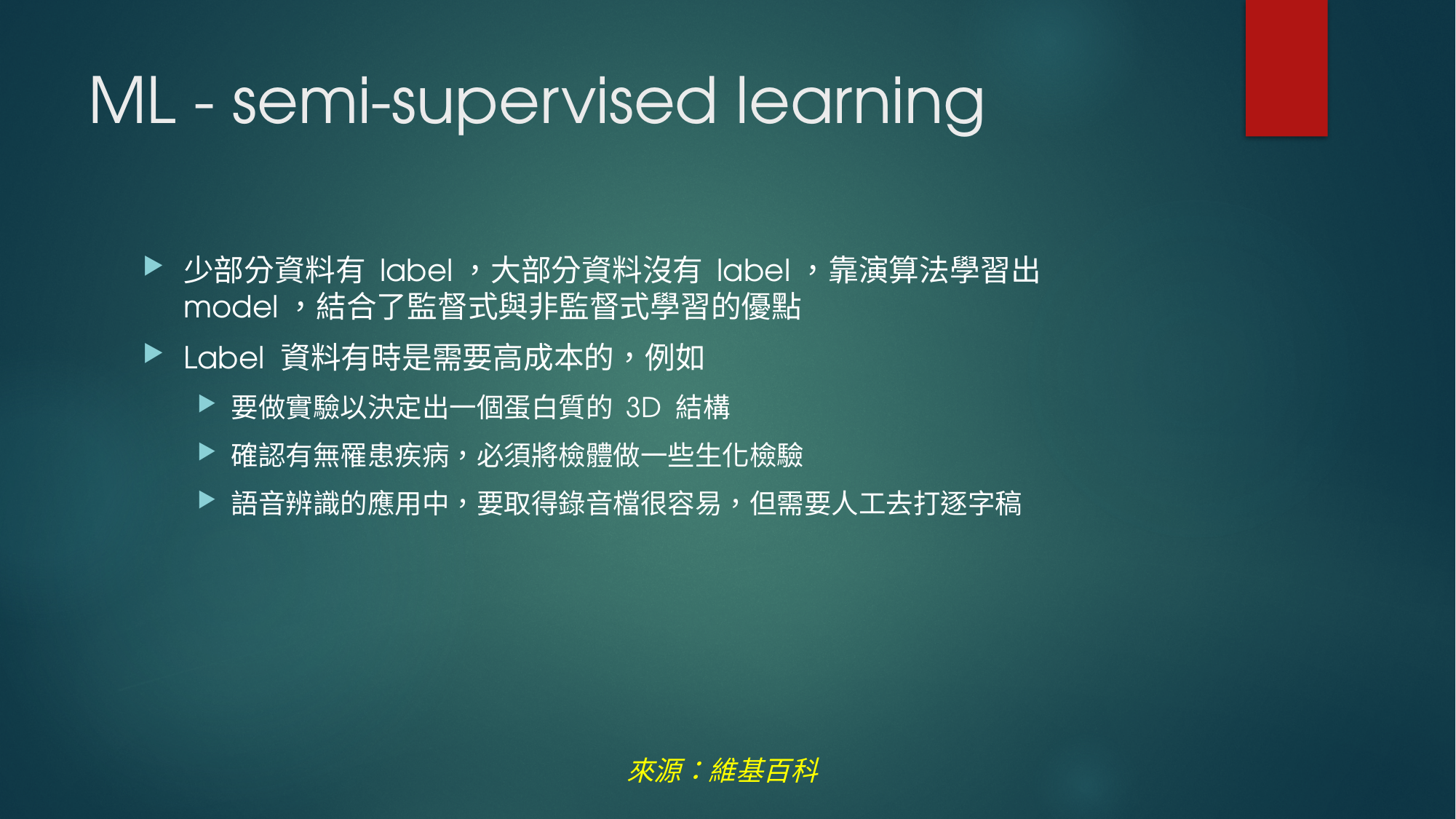

# ML - semi-supervised learning
少部分資料有 label，大部分資料沒有 label，靠演算法學習出 model，結合了監督式與非監督式學習的優點
Label 資料有時是需要高成本的，例如
要做實驗以決定出一個蛋白質的 3D 結構
確認有無罹患疾病，必須將檢體做一些生化檢驗
語音辨識的應用中，要取得錄音檔很容易，但需要人工去打逐字稿

來源：維基百科